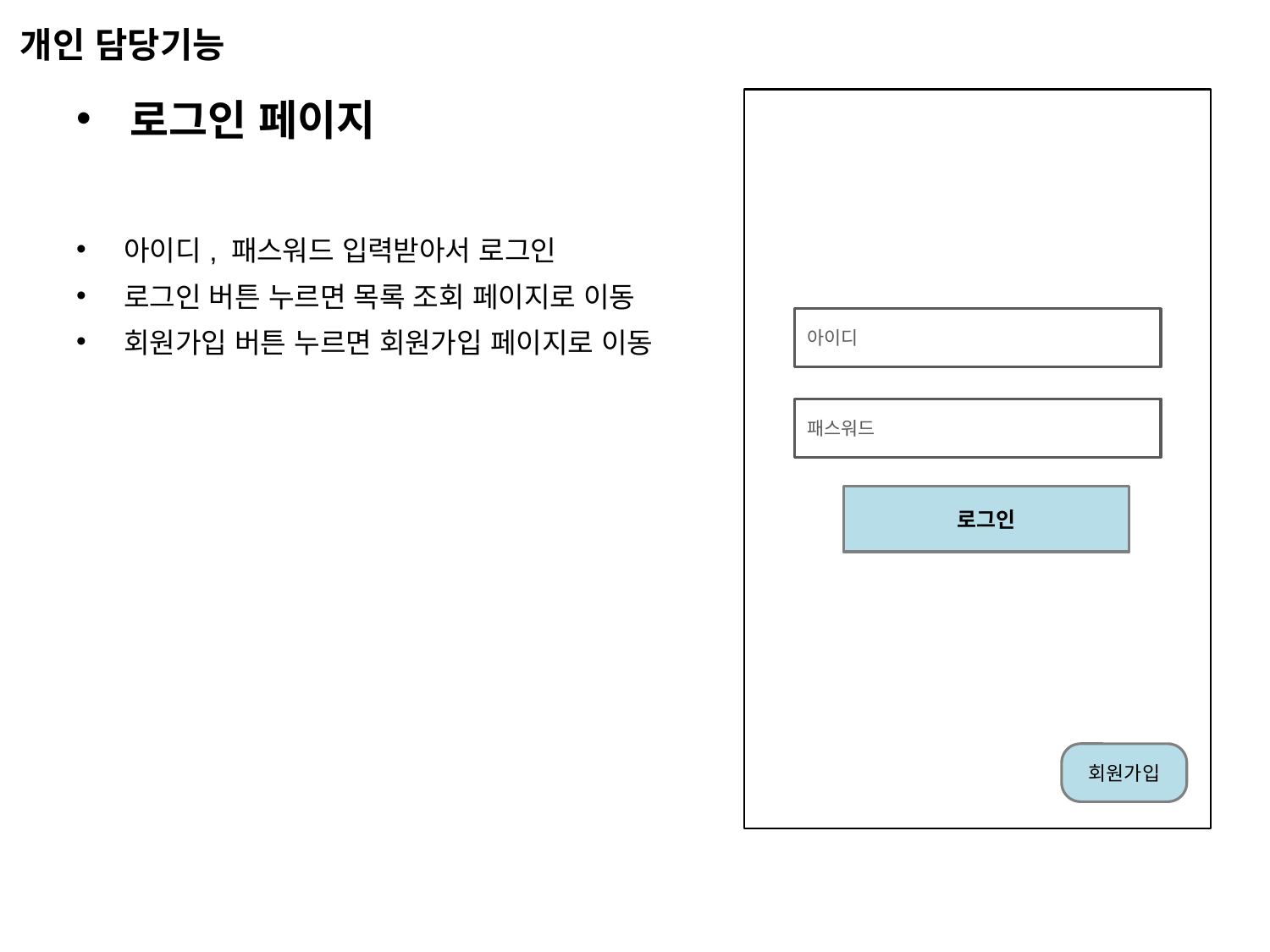

개인 담당기능
# 로그인 페이지

아이디, 패스워드 입력받아서 로그인
로그인 버튼 누르면 목록 조회 페이지로 이동
회원가입 버튼 누르면 회원가입 페이지로 이동

아이디
패스워드
로그인
회원가입